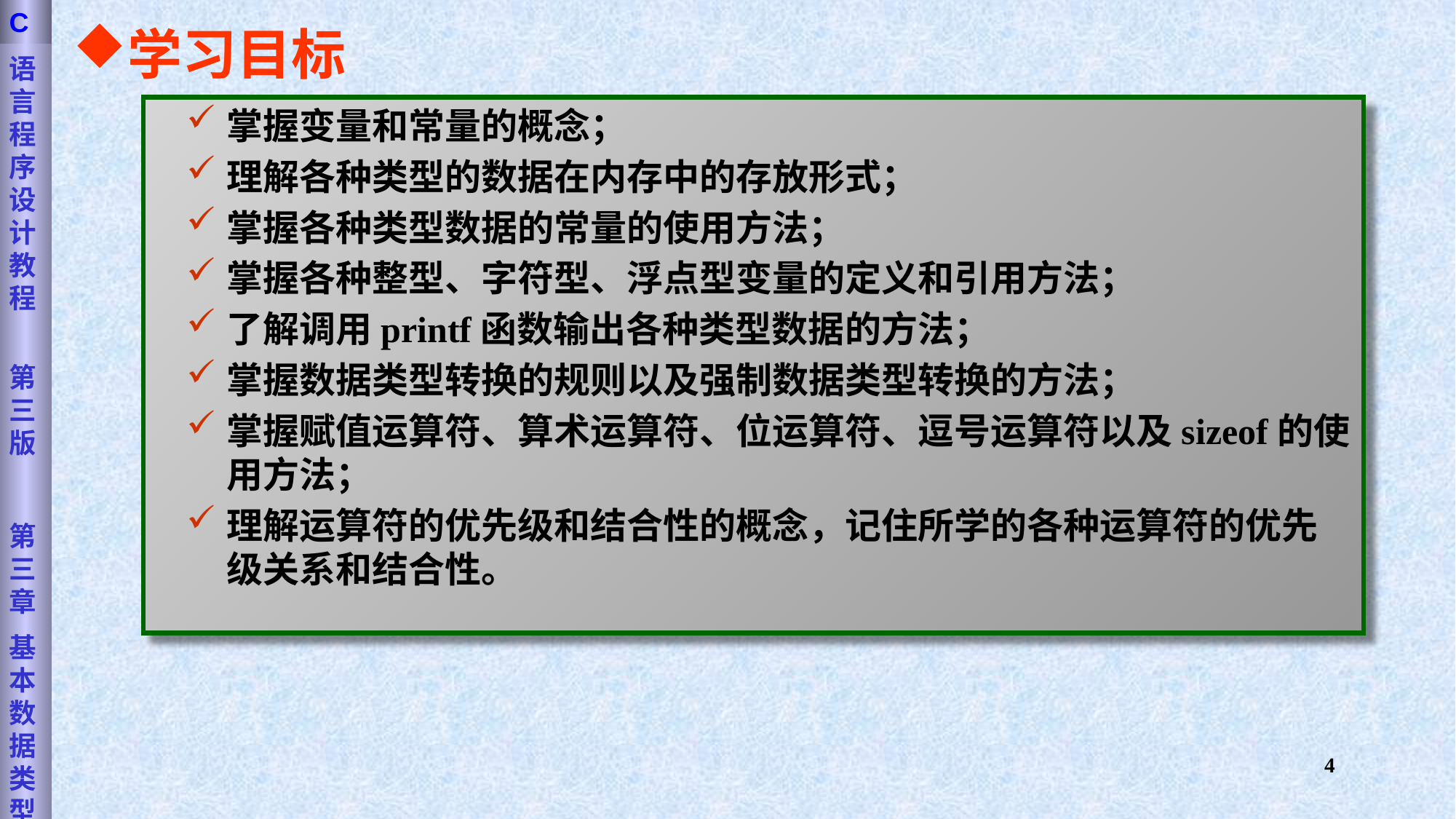

语言程序设计教程
第三版

第三章
基本数据类型
C
学习目标
掌握变量和常量的概念；
理解各种类型的数据在内存中的存放形式；
掌握各种类型数据的常量的使用方法；
掌握各种整型、字符型、浮点型变量的定义和引用方法；
了解调用printf函数输出各种类型数据的方法；
掌握数据类型转换的规则以及强制数据类型转换的方法；
掌握赋值运算符、算术运算符、位运算符、逗号运算符以及sizeof的使用方法；
理解运算符的优先级和结合性的概念，记住所学的各种运算符的优先级关系和结合性。
4